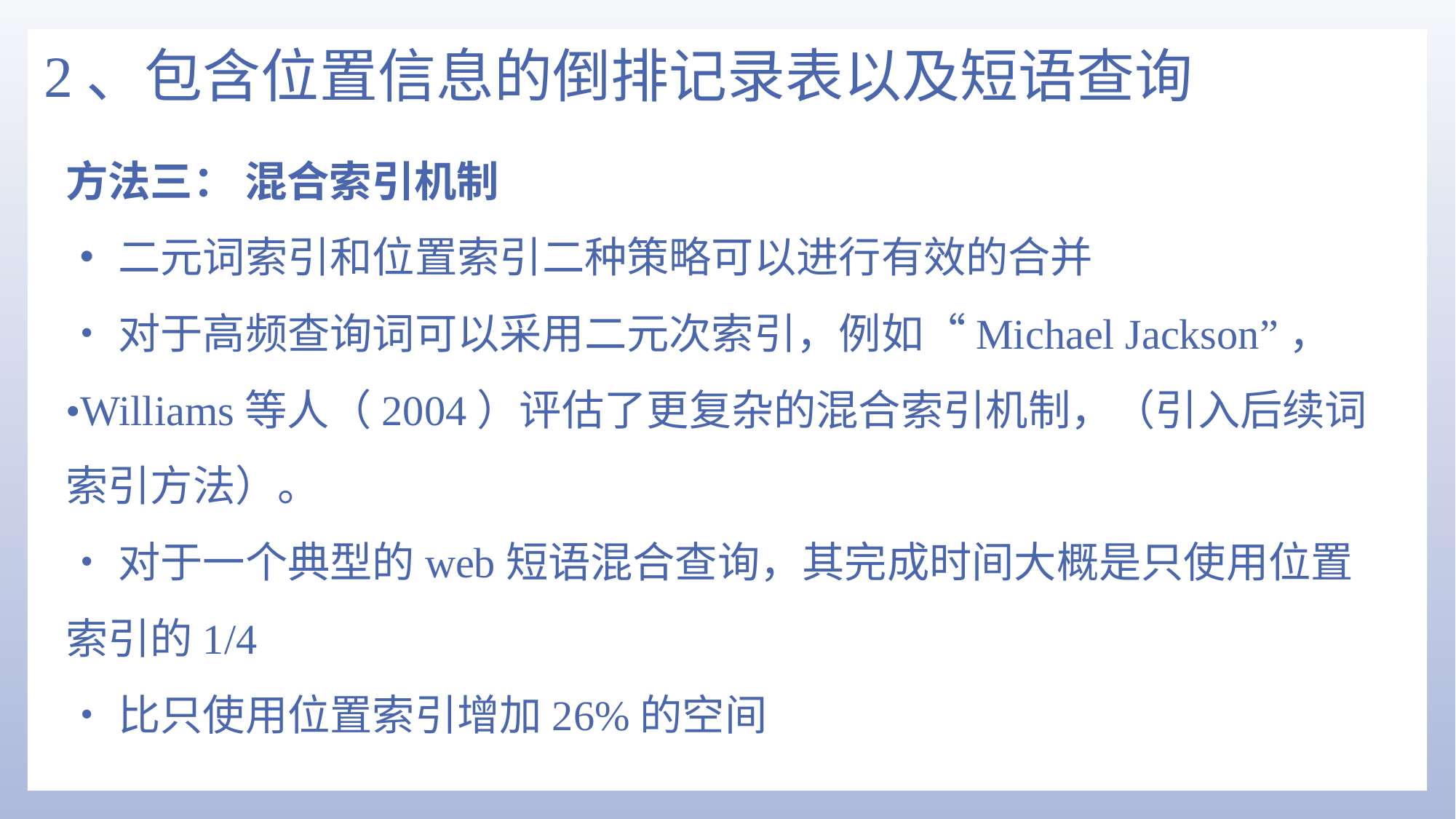

# 2、包含位置信息的倒排记录表以及短语查询
方法三： 混合索引机制
•二元词索引和位置索引二种策略可以进行有效的合并
•对于高频查询词可以采用二元次索引，例如“Michael Jackson”，
•Williams等人（2004）评估了更复杂的混合索引机制，（引入后续词索引方法）。
•对于一个典型的web短语混合查询，其完成时间大概是只使用位置索引的1/4
•比只使用位置索引增加26%的空间